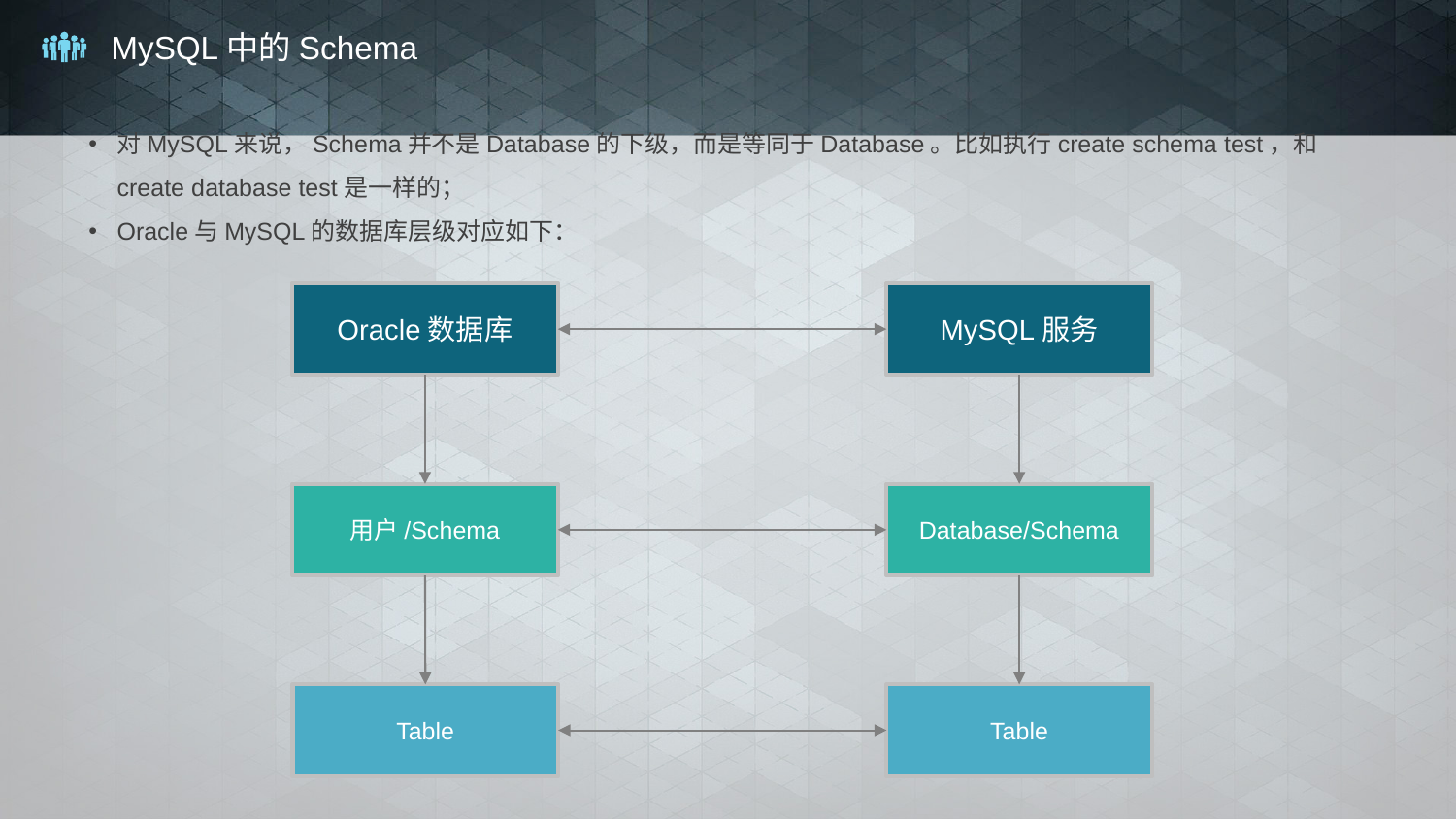

# MySQL中的Schema

对MySQL来说，Schema并不是Database的下级，而是等同于Database。比如执行create schema test，和create database test是一样的；
Oracle与MySQL的数据库层级对应如下：
Oracle数据库
MySQL服务
用户/Schema
Database/Schema
Table
Table